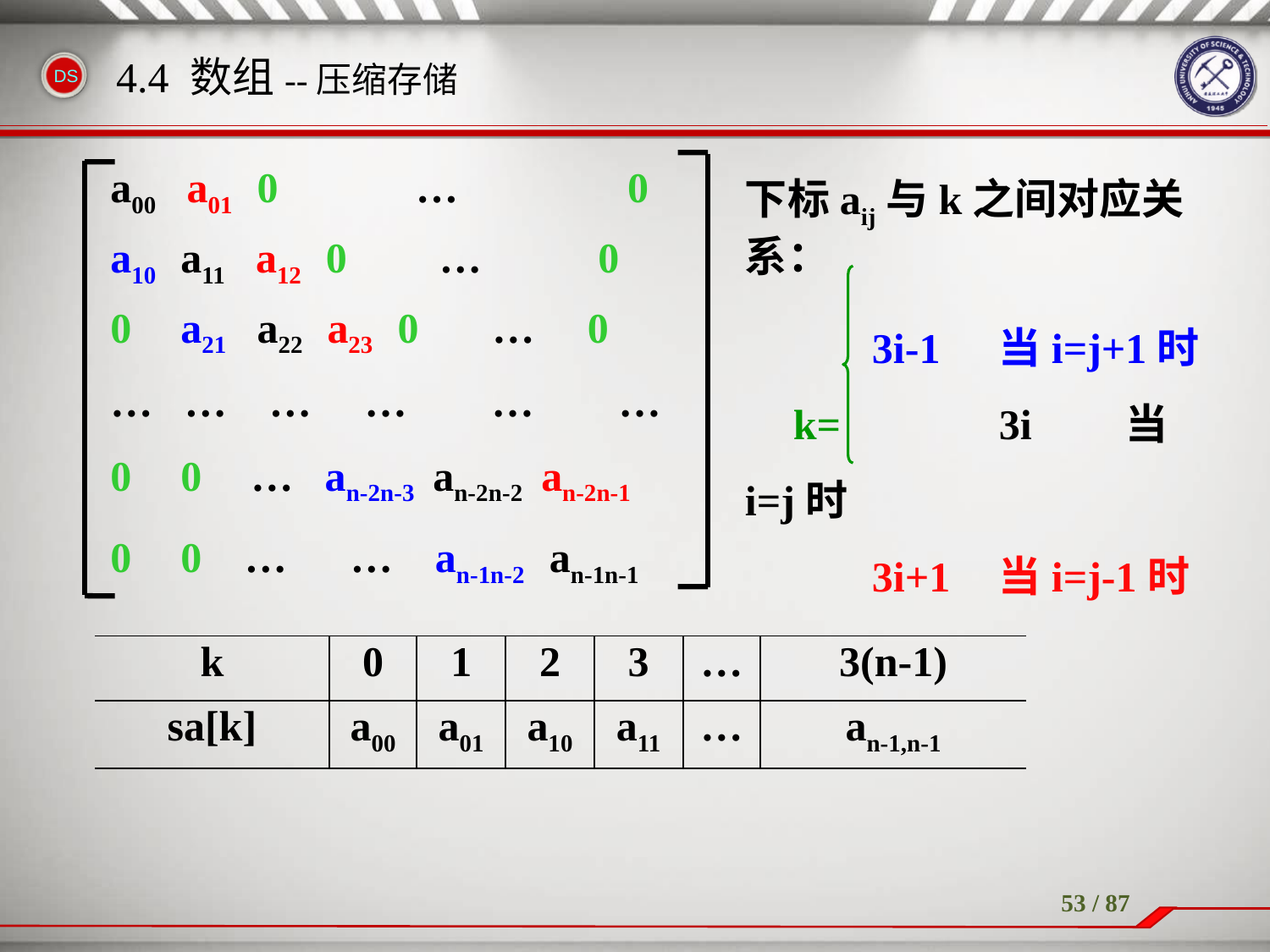

# 4.4 数组--压缩存储

a00     a01    0             …                0

a10    a11     a12    0               …           0
0        a21     a22    a23    0            …     0
…   …    …     …        …        …
0        0        …   an-2n-3   an-2n-2   an-2n-1
0        0       …      …    an-1n-2    an-1n-1
下标aij与k之间对应关系：
	3i-1	当i=j+1时
    k=   	3i 	当i=j时
 	3i+1	当i=j-1时

| k | 0 | 1 | 2 | 3 | … | 3(n-1) |
| --- | --- | --- | --- | --- | --- | --- |
| sa[k] | a00 | a01 | a10 | a11 | … | an-1,n-1 |